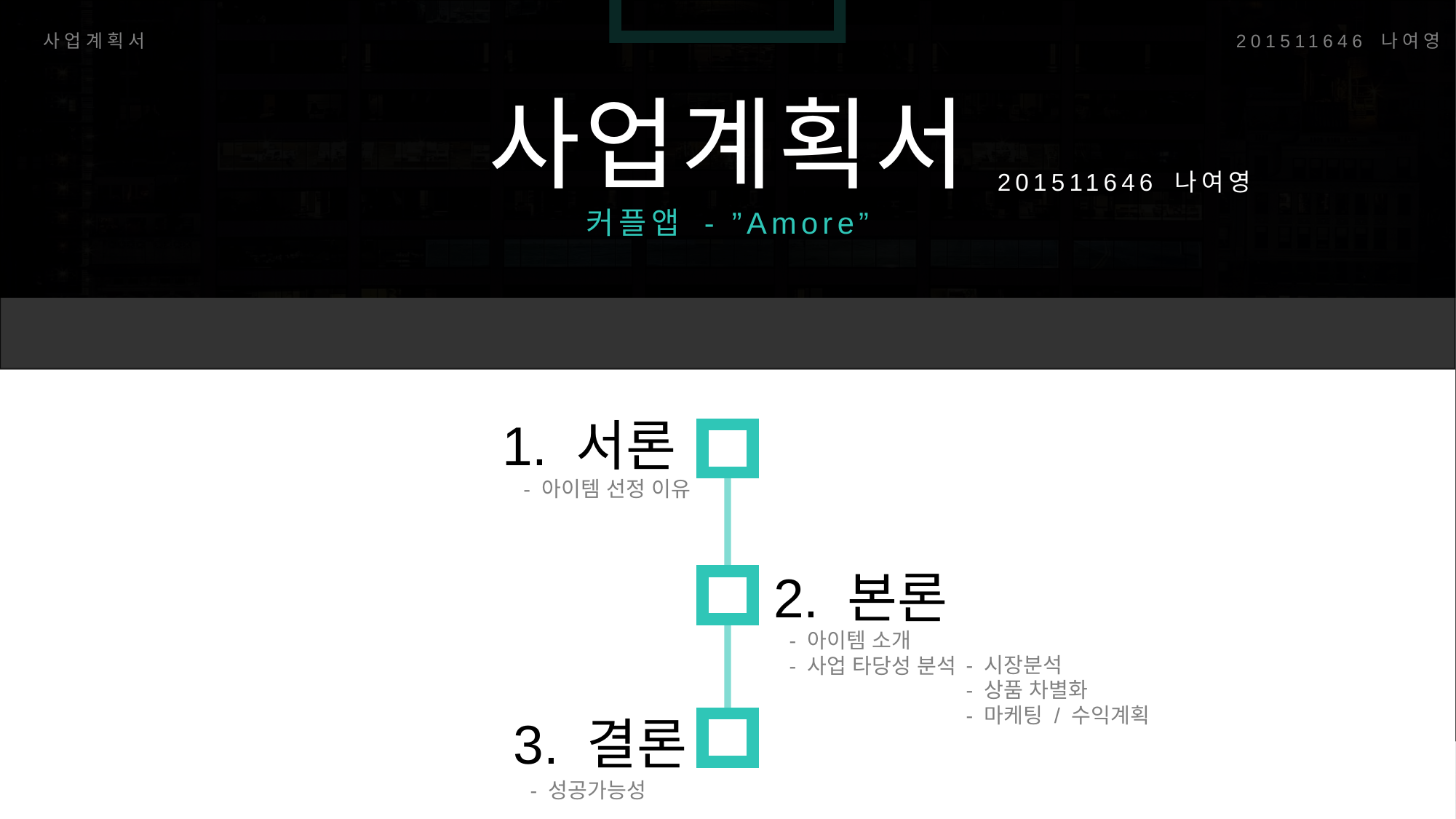

사업계획서
201511646 나여영
사업계획서
201511646 나여영
커플앱 - ”Amore”
1. 서론

- 아이템 선정 이유
2. 본론

- 아이템 소개
- 사업 타당성 분석
- 시장분석
- 상품 차별화
- 마케팅 / 수익계획
3. 결론

- 성공가능성